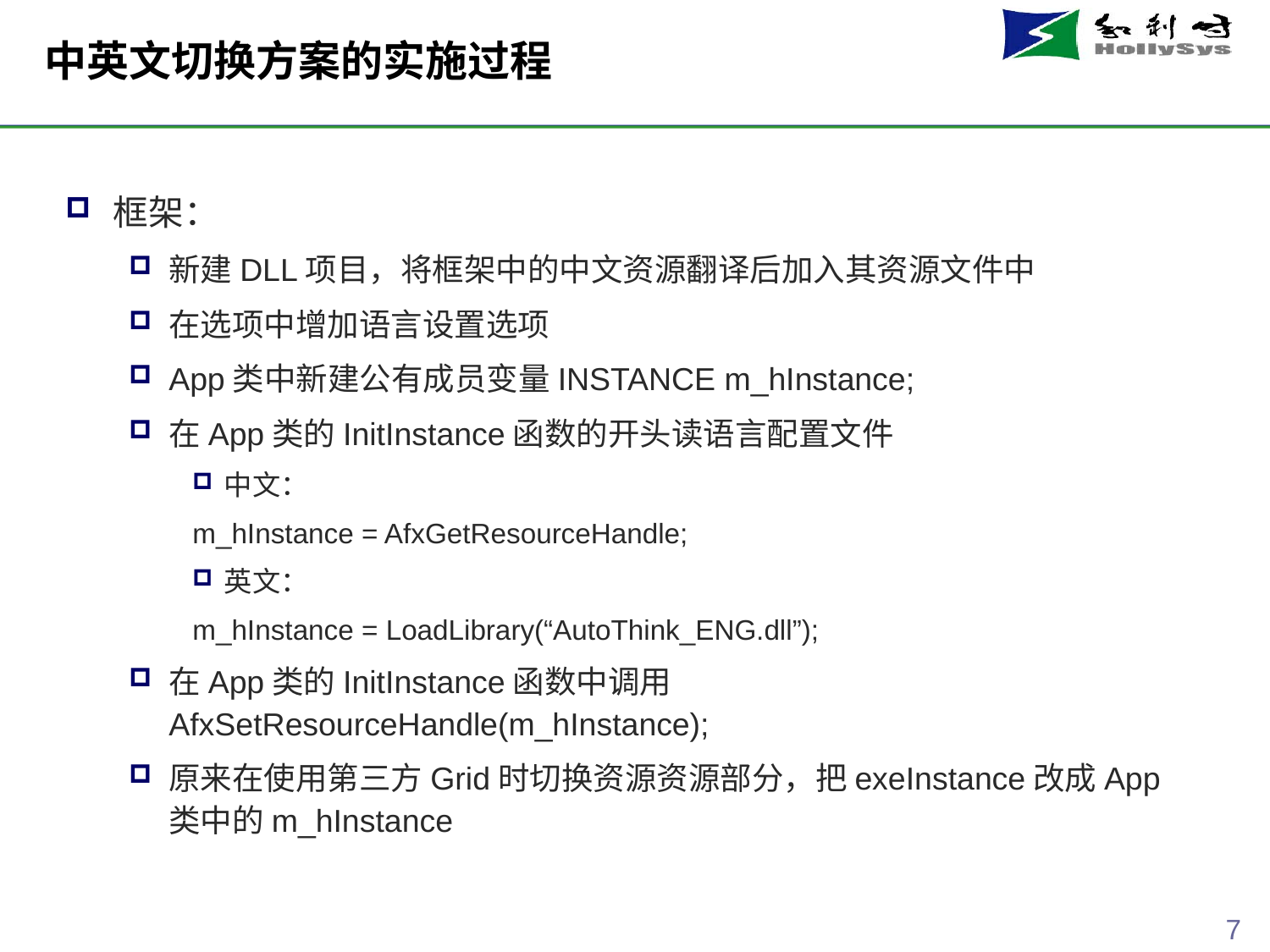

# 中英文切换方案的实施过程
框架：
新建DLL项目，将框架中的中文资源翻译后加入其资源文件中
在选项中增加语言设置选项
App类中新建公有成员变量INSTANCE m_hInstance;
在App类的InitInstance函数的开头读语言配置文件
中文：
m_hInstance = AfxGetResourceHandle;
英文：
m_hInstance = LoadLibrary(“AutoThink_ENG.dll”);
在App类的InitInstance函数中调用AfxSetResourceHandle(m_hInstance);
原来在使用第三方Grid时切换资源资源部分，把exeInstance改成App类中的m_hInstance